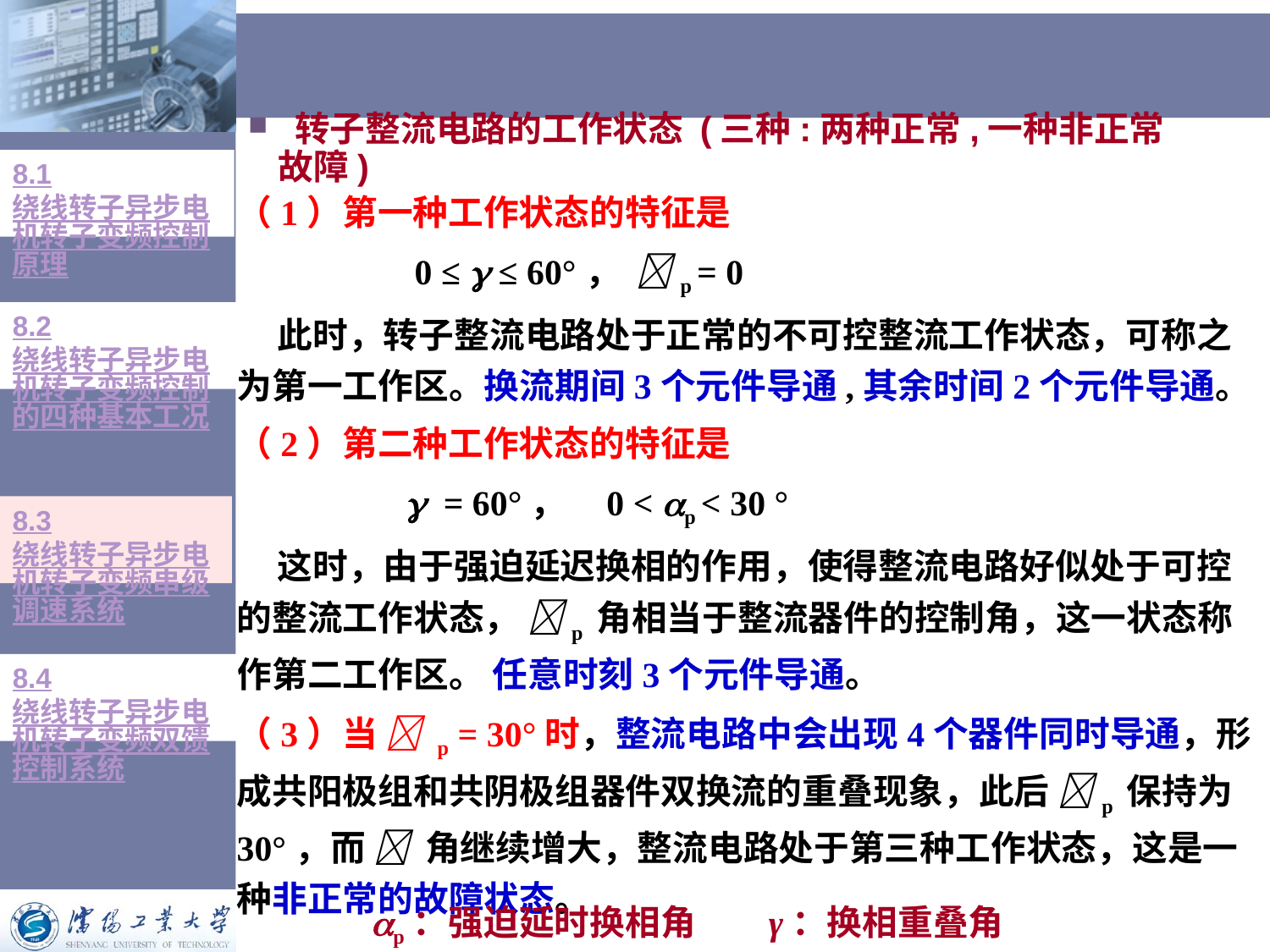

# 转子整流电路的工作状态 (三种:两种正常,一种非正常故障)
8.1绕线转子异步电机转子变频控制原理
（1）第一种工作状态的特征是
                    0 ≤ γ ≤ 60°，  αp = 0
    此时，转子整流电路处于正常的不可控整流工作状态，可称之为第一工作区。换流期间3个元件导通,其余时间2个元件导通。
（2）第二种工作状态的特征是
                   γ  = 60°，    0 < αp < 30 °
    这时，由于强迫延迟换相的作用，使得整流电路好似处于可控的整流工作状态， αp 角相当于整流器件的控制角，这一状态称作第二工作区。 任意时刻3个元件导通。
（3）当 α p = 30°时，整流电路中会出现4个器件同时导通，形成共阳极组和共阴极组器件双换流的重叠现象，此后 αp 保持为30°，而 γ  角继续增大，整流电路处于第三种工作状态，这是一种非正常的故障状态。
8.2绕线转子异步电机转子变频控制的四种基本工况
8.3绕线转子异步电机转子变频串级调速系统
8.4绕线转子异步电机转子变频双馈控制系统
αp：强迫延时换相角        γ：换相重叠角